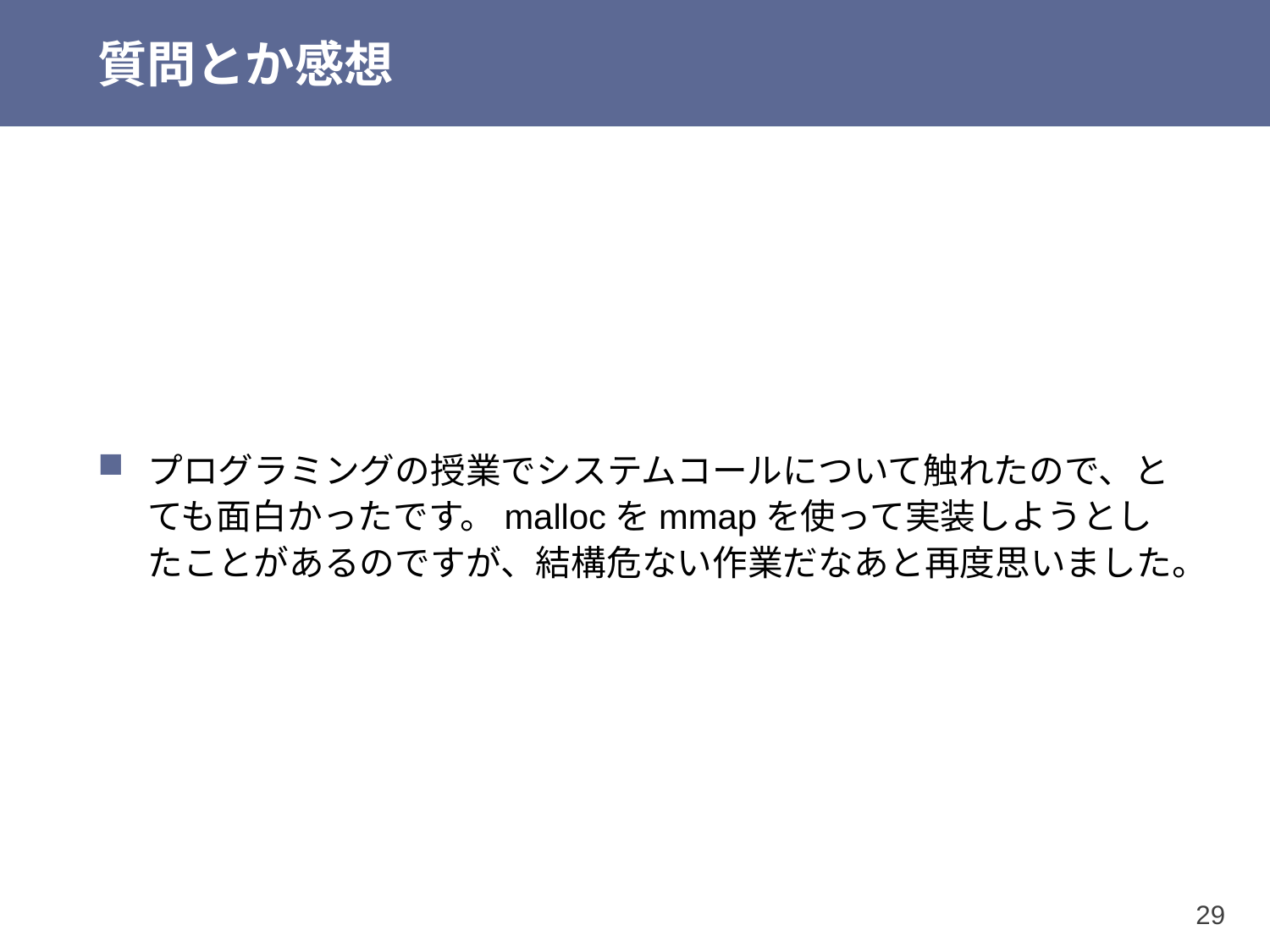

# 質問とか感想
プログラミングの授業でシステムコールについて触れたので、とても面白かったです。mallocをmmapを使って実装しようとしたことがあるのですが、結構危ない作業だなあと再度思いました。